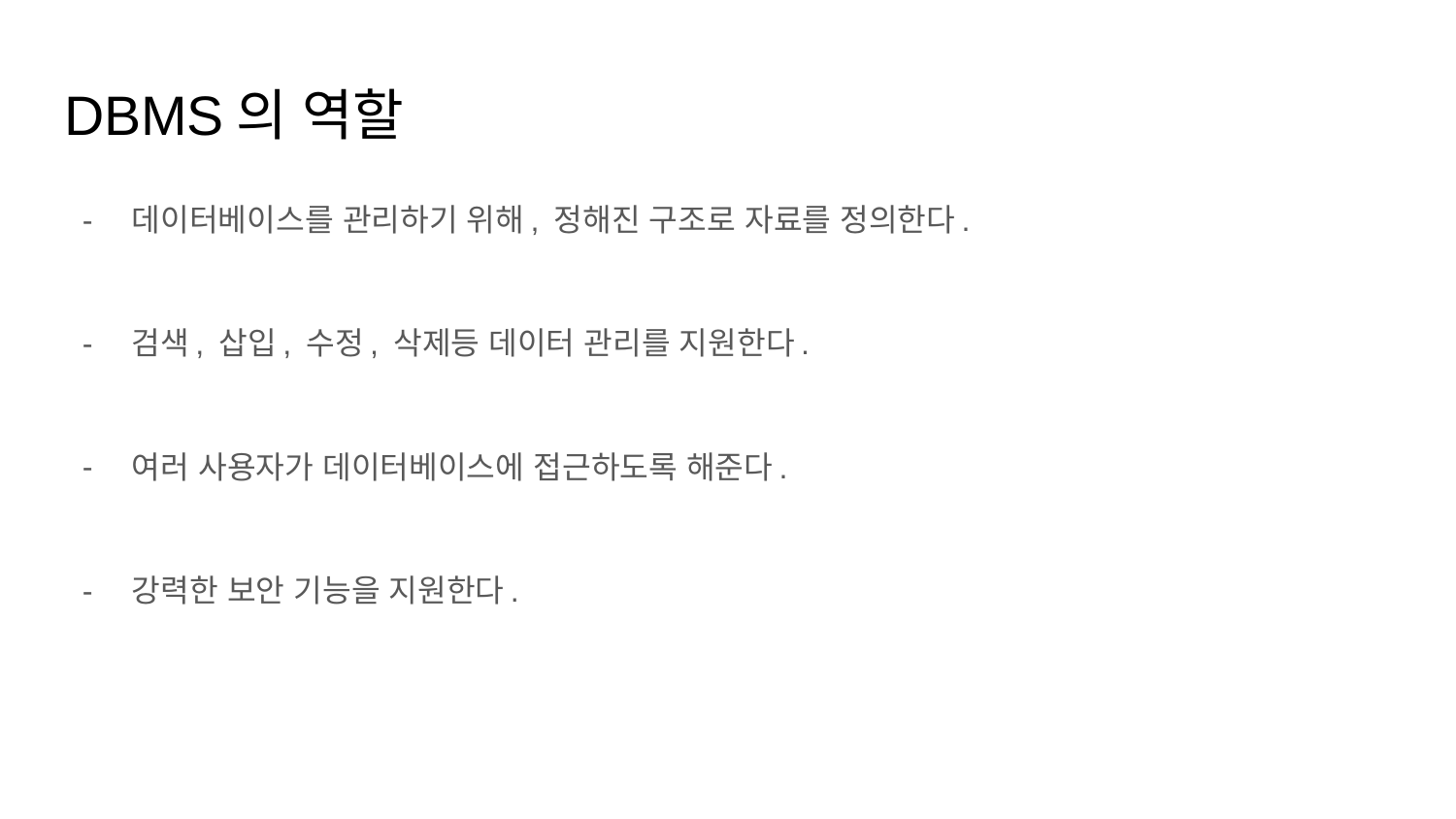

# DBMS의 역할
데이터베이스를 관리하기 위해, 정해진 구조로 자료를 정의한다.
검색, 삽입, 수정, 삭제등 데이터 관리를 지원한다.
여러 사용자가 데이터베이스에 접근하도록 해준다.
강력한 보안 기능을 지원한다.